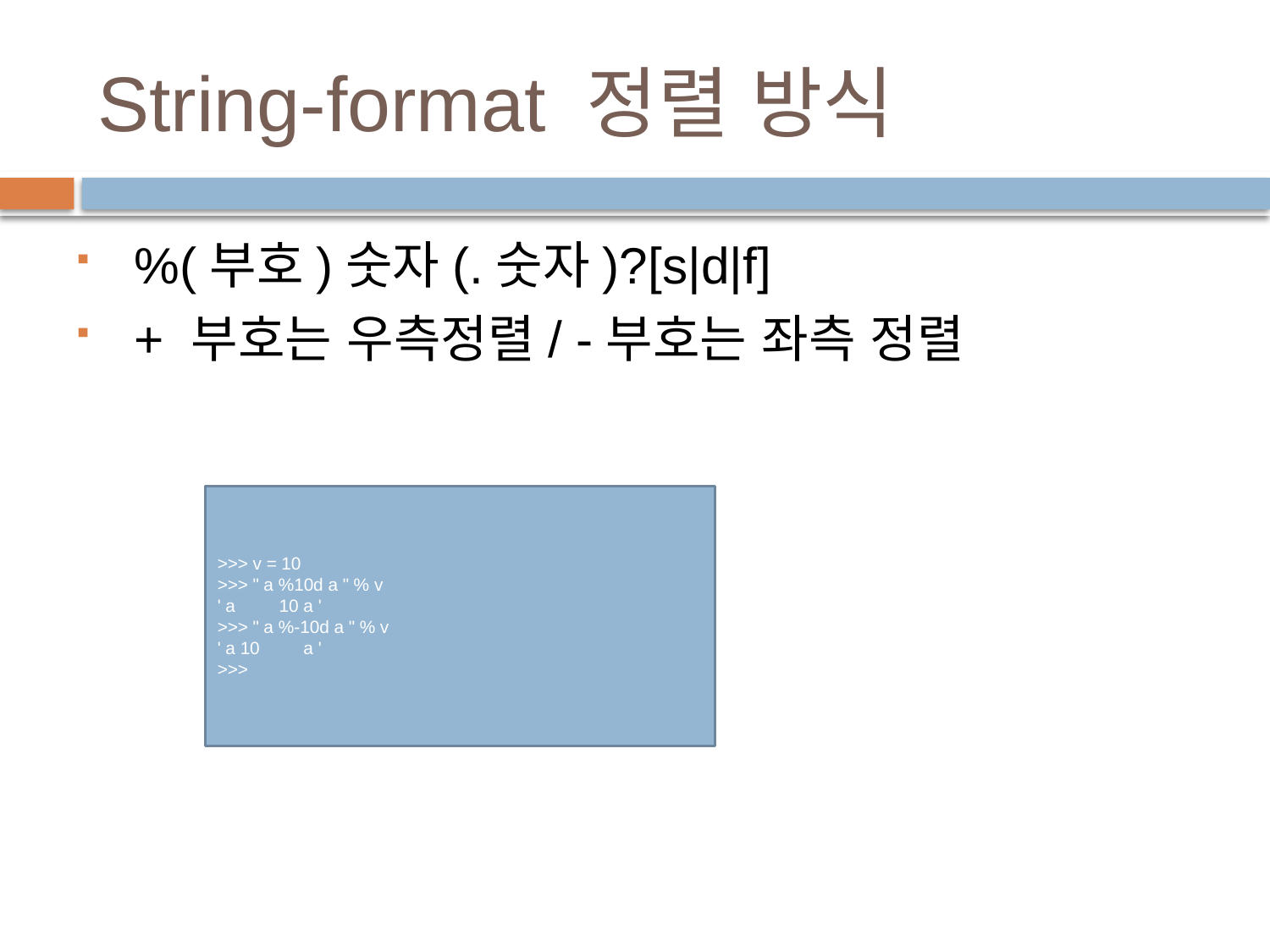

# String-format 정렬 방식
 %(부호)숫자(.숫자)?[s|d|f]
 + 부호는 우측정렬/ -부호는 좌측 정렬
>>> v = 10
>>> " a %10d a " % v
' a         10 a '
>>> " a %-10d a " % v
' a 10         a '
>>>